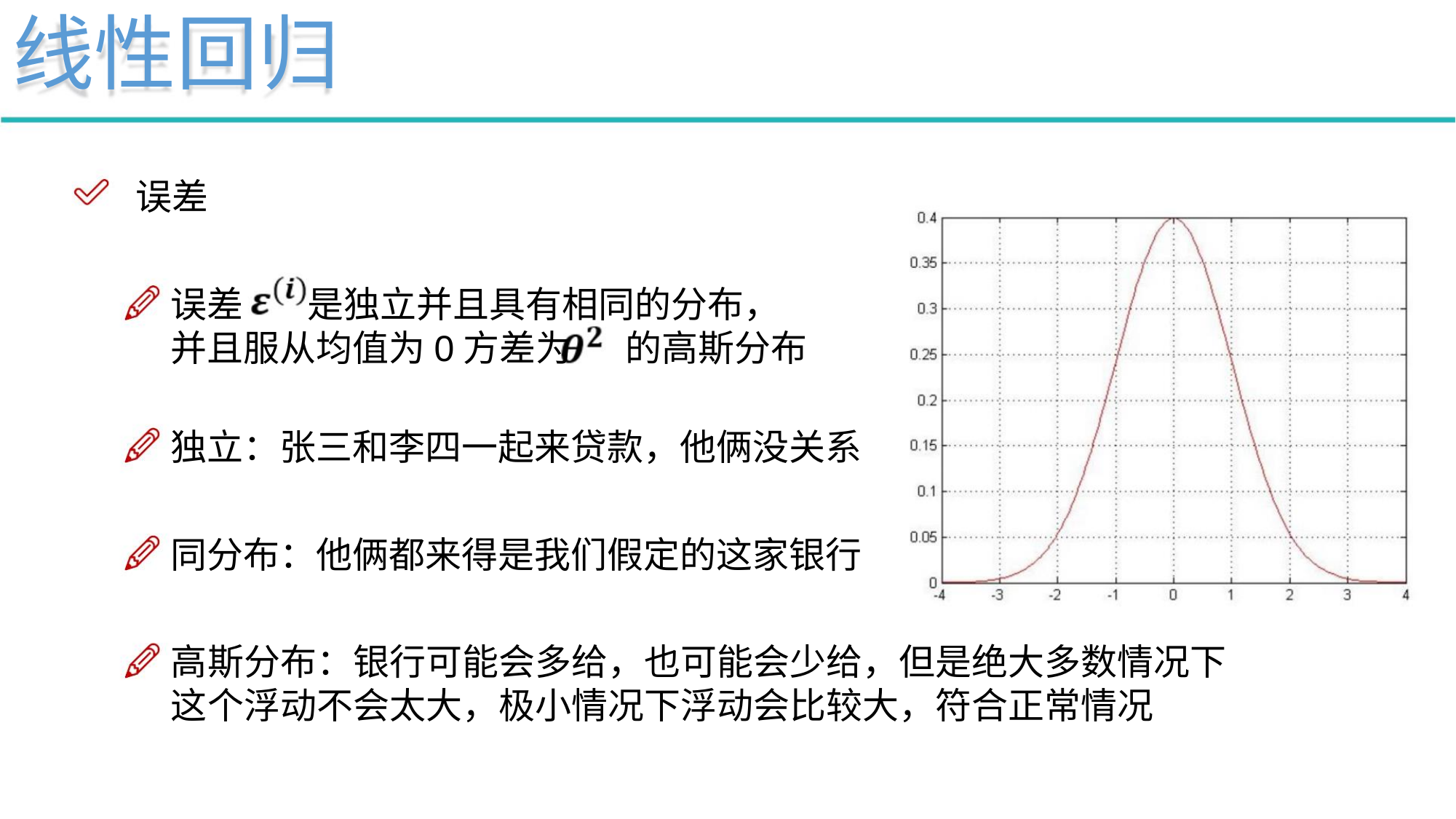

线性回归
误差
误差 是独立并且具有相同的分布，
并且服从均值为0方差为 的高斯分布
独立：张三和李四一起来贷款，他俩没关系
同分布：他俩都来得是我们假定的这家银行
高斯分布：银行可能会多给，也可能会少给，但是绝大多数情况下
这个浮动不会太大，极小情况下浮动会比较大，符合正常情况